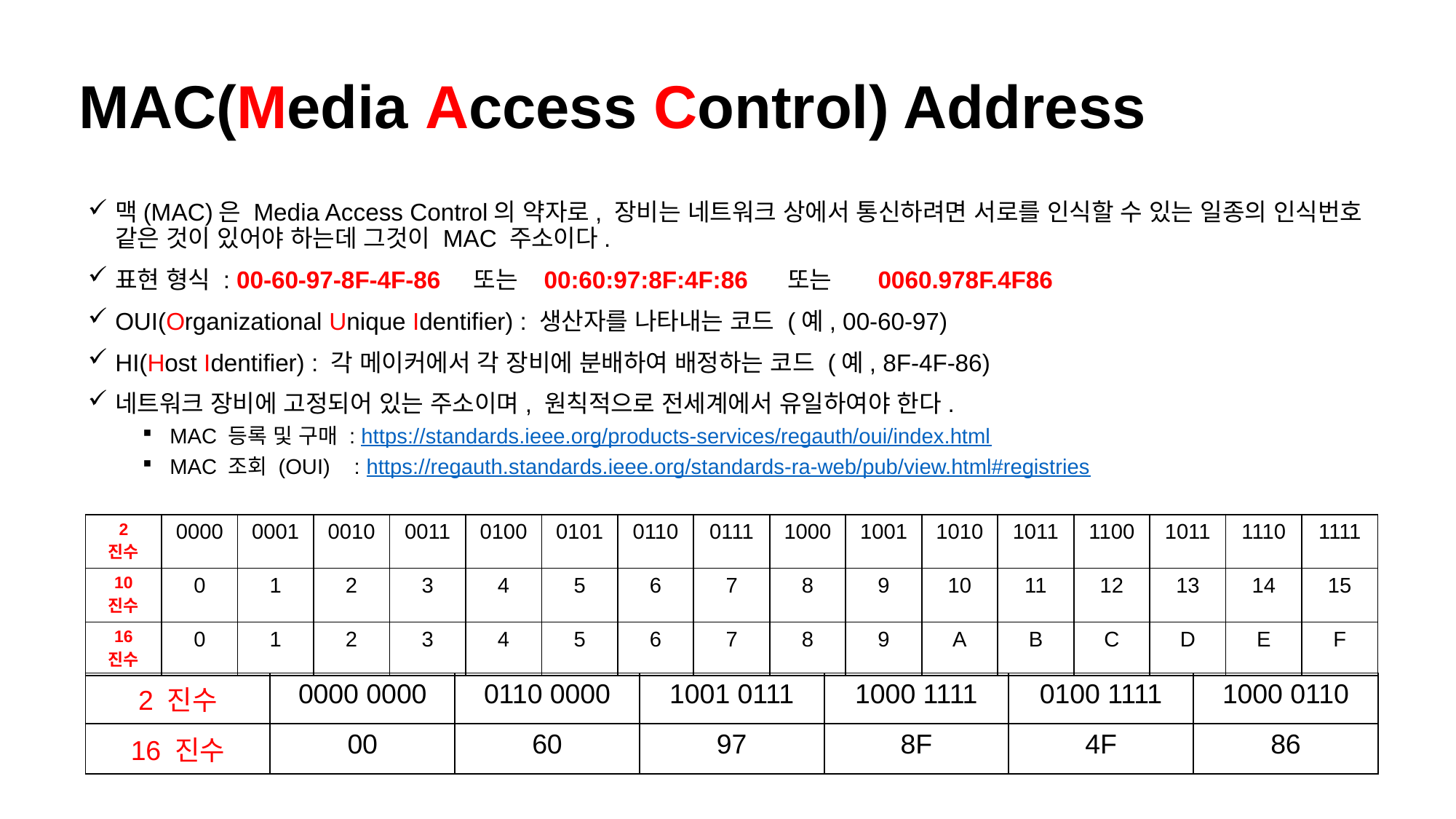

# MAC(Media Access Control) Address
맥(MAC)은 Media Access Control의 약자로, 장비는 네트워크 상에서 통신하려면 서로를 인식할 수 있는 일종의 인식번호 같은 것이 있어야 하는데 그것이 MAC 주소이다.
표현 형식 : 00-60-97-8F-4F-86    또는   00:60:97:8F:4F:86     또는      0060.978F.4F86
OUI(Organizational Unique Identifier) : 생산자를 나타내는 코드 (예, 00-60-97)
HI(Host Identifier) : 각 메이커에서 각 장비에 분배하여 배정하는 코드 (예, 8F-4F-86)
네트워크 장비에 고정되어 있는 주소이며, 원칙적으로 전세계에서 유일하여야 한다.
MAC 등록 및 구매 : https://standards.ieee.org/products-services/regauth/oui/index.html
MAC 조회 (OUI)    : https://regauth.standards.ieee.org/standards-ra-web/pub/view.html#registries
| 2 진수 | 0000 | 0001 | 0010 | 0011 | 0100 | 0101 | 0110 | 0111 | 1000 | 1001 | 1010 | 1011 | 1100 | 1011 | 1110 | 1111 |
| --- | --- | --- | --- | --- | --- | --- | --- | --- | --- | --- | --- | --- | --- | --- | --- | --- |
| 10 진수 | 0 | 1 | 2 | 3 | 4 | 5 | 6 | 7 | 8 | 9 | 10 | 11 | 12 | 13 | 14 | 15 |
| 16 진수 | 0 | 1 | 2 | 3 | 4 | 5 | 6 | 7 | 8 | 9 | A | B | C | D | E | F |
| 2 진수 | 0000 0000 | 0110 0000 | 1001 0111 | 1000 1111 | 0100 1111 | 1000 0110 |
| --- | --- | --- | --- | --- | --- | --- |
| 16 진수 | 00 | 60 | 97 | 8F | 4F | 86 |